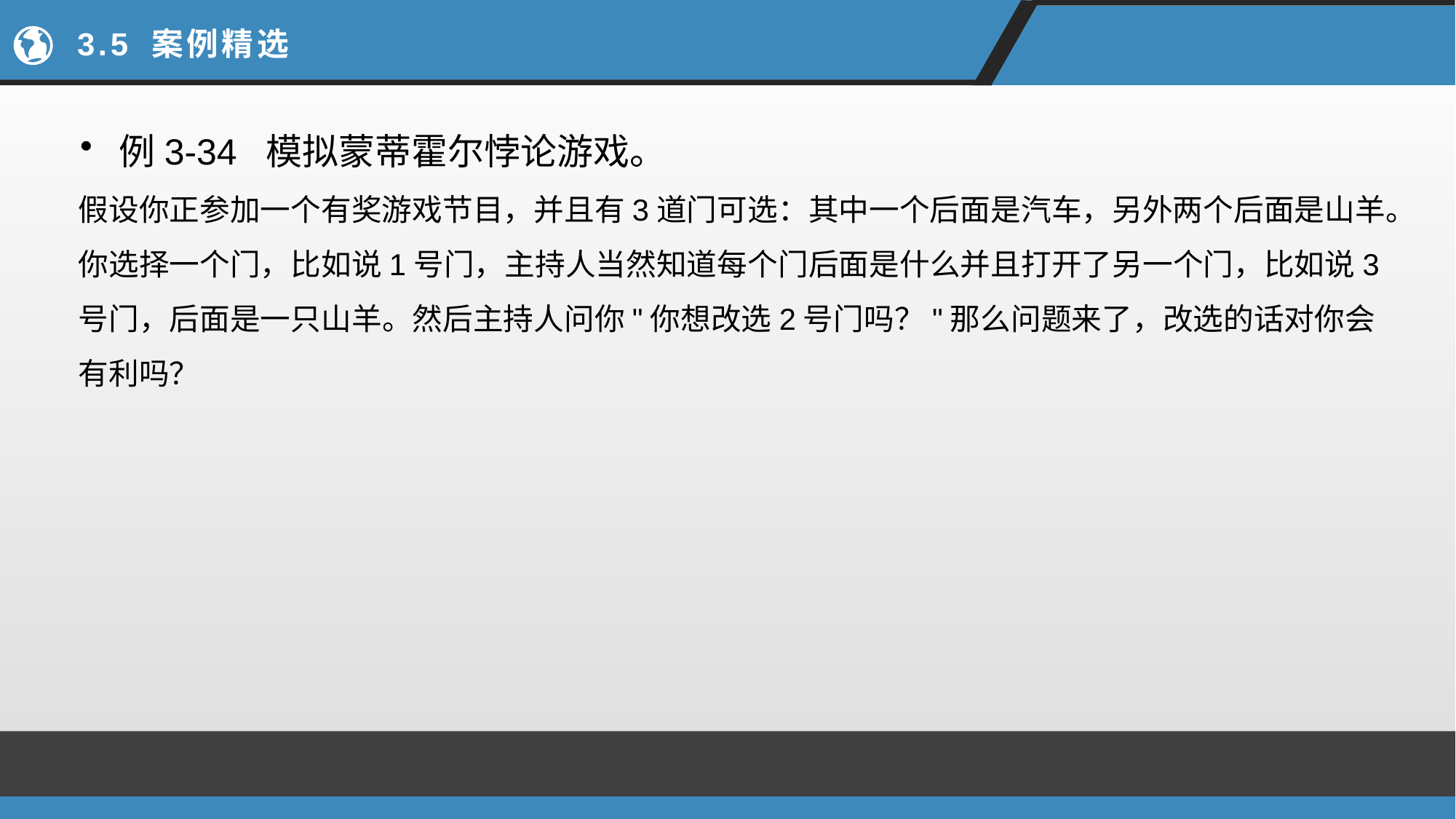

# 3.5 案例精选

例3-34  模拟蒙蒂霍尔悖论游戏。
假设你正参加一个有奖游戏节目，并且有3道门可选：其中一个后面是汽车，另外两个后面是山羊。你选择一个门，比如说1号门，主持人当然知道每个门后面是什么并且打开了另一个门，比如说3号门，后面是一只山羊。然后主持人问你"你想改选2号门吗？"那么问题来了，改选的话对你会有利吗？